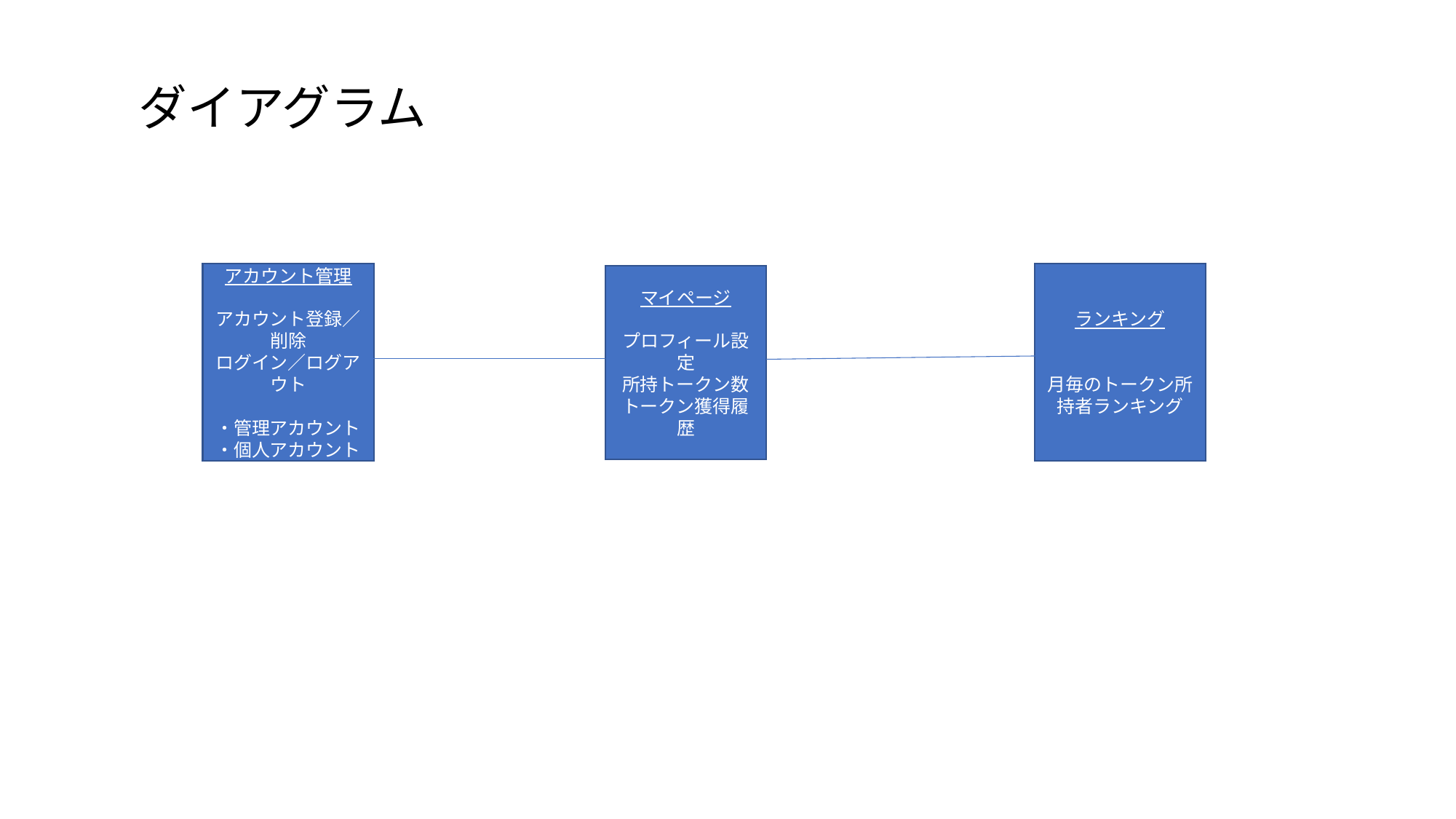

ダイアグラム
アカウント管理

アカウント登録／削除
ログイン／ログアウト

・管理アカウント
・個人アカウント
ランキング

月毎のトークン所持者ランキング
マイページ

プロフィール設定
所持トークン数
トークン獲得履歴